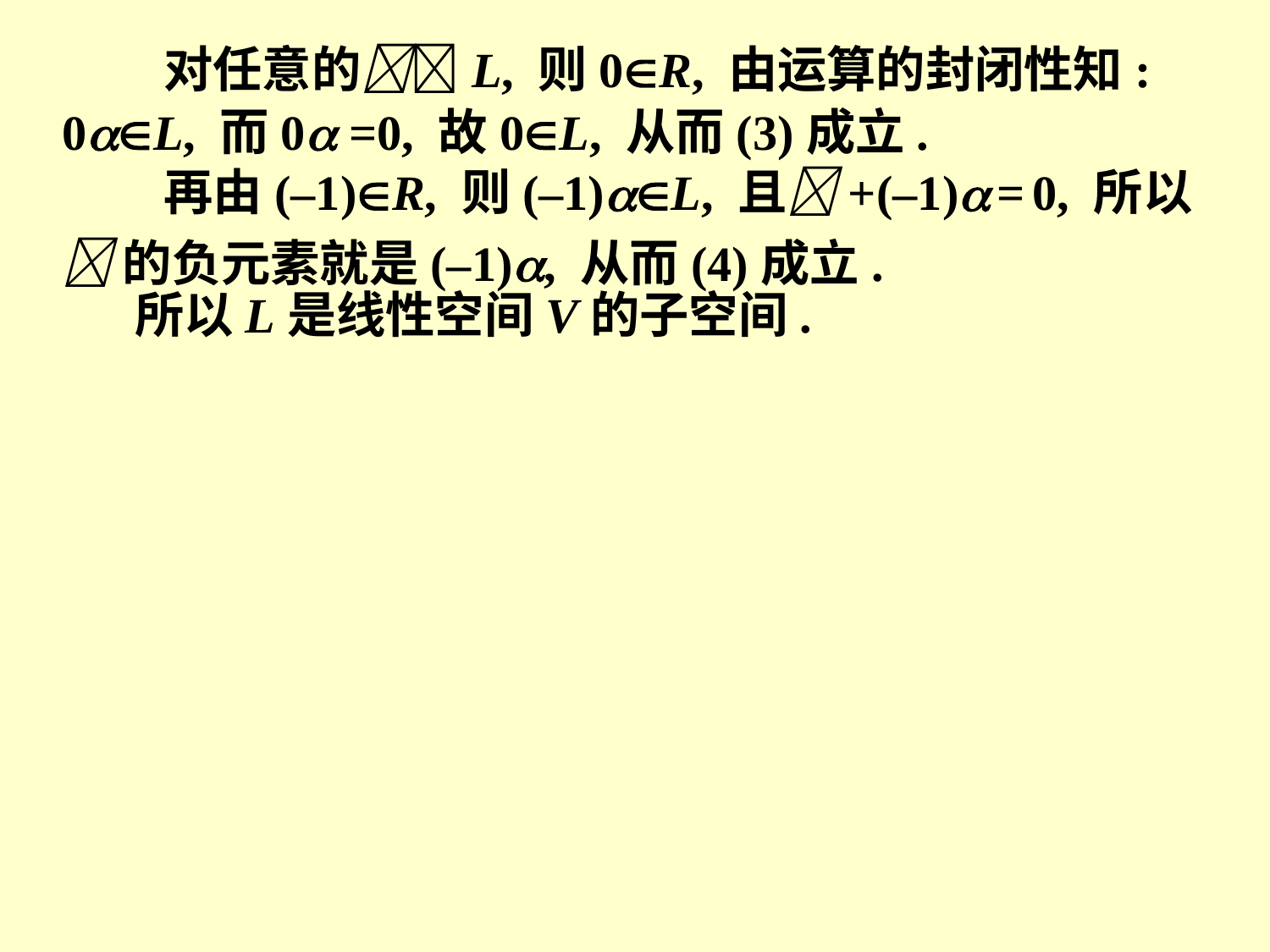

对任意的α∈L, 则0∈R, 由运算的封闭性知: 0α∈L, 而0α =0, 故0∈L, 从而(3)成立.
        再由(–1)∈R, 则(–1)α∈L, 且α+(–1)α = 0, 所以α 的负元素就是(–1)α, 从而(4)成立.
所以L是线性空间V的子空间.